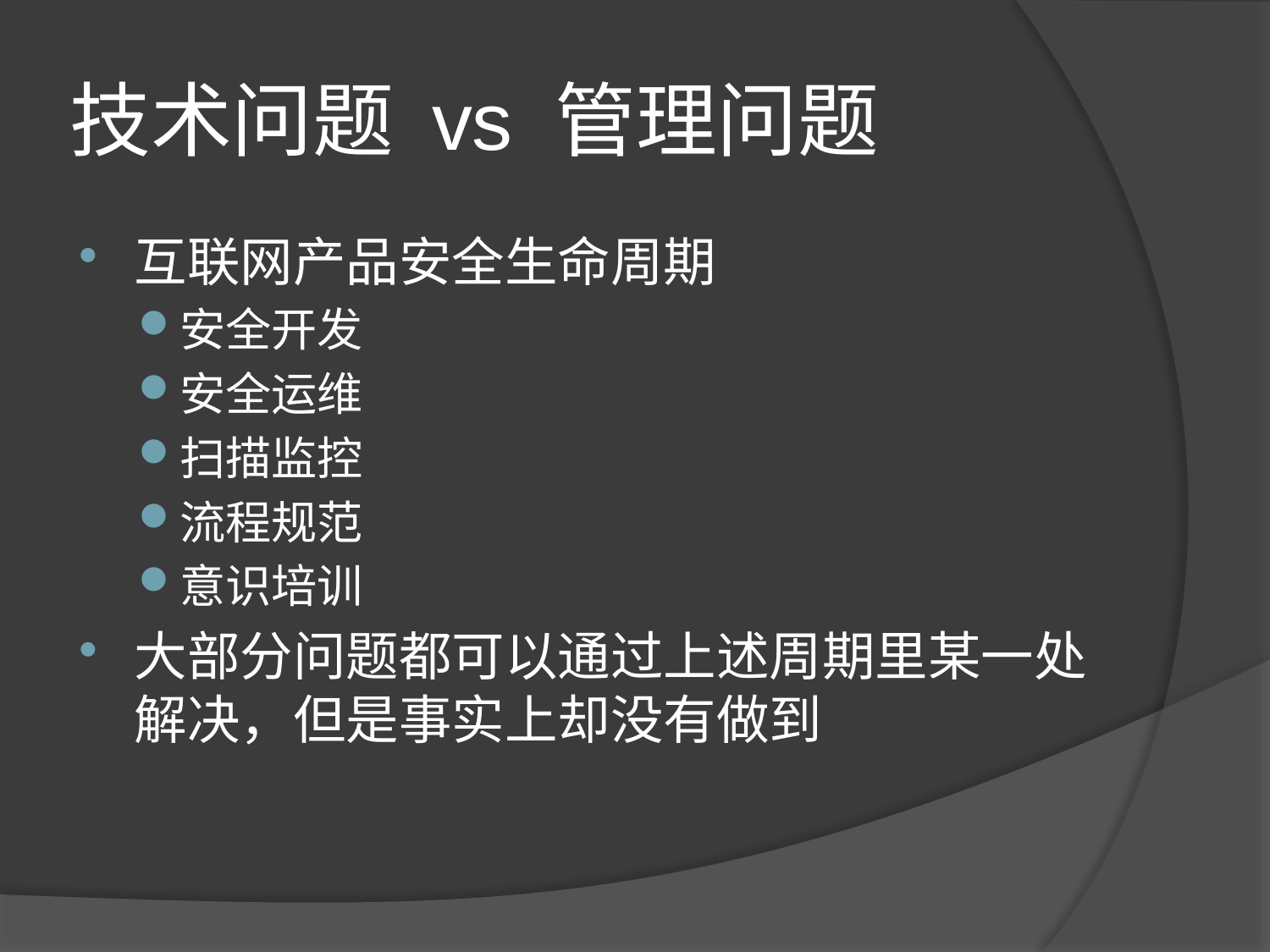

# 技术问题 vs 管理问题
互联网产品安全生命周期
安全开发
安全运维
扫描监控
流程规范
意识培训
大部分问题都可以通过上述周期里某一处解决，但是事实上却没有做到